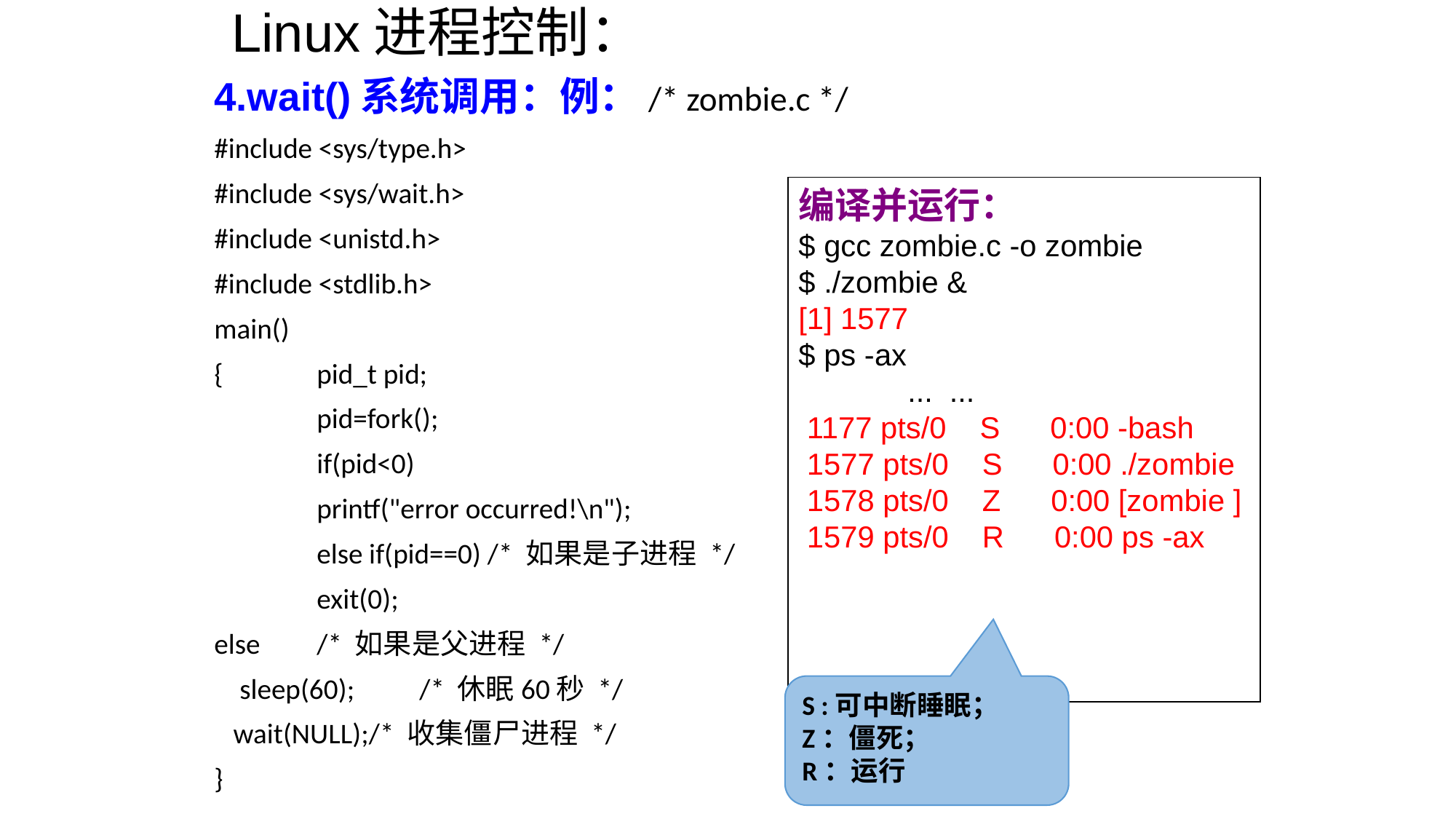

# Linux进程控制：
4.wait()系统调用：例：/* zombie.c */
#include <sys/type.h>
#include <sys/wait.h>
#include <unistd.h>
#include <stdlib.h>
main()
{	pid_t pid;
	pid=fork();
	if(pid<0)
		printf("error occurred!\n");
	else if(pid==0) /* 如果是子进程 */
		exit(0);
else	/* 如果是父进程 */
    sleep(60);	/* 休眠60秒 */
   wait(NULL);/* 收集僵尸进程 */
}

编译并运行：
$ gcc zombie.c -o zombie
$ ./zombie &
[1] 1577
$ ps -ax
	...  ...
 1177 pts/0    S      0:00 -bash
 1577 pts/0    S      0:00 ./zombie
 1578 pts/0    Z      0:00 [zombie ]
 1579 pts/0    R      0:00 ps -ax
S :可中断睡眠；
Z：僵死；
R：运行